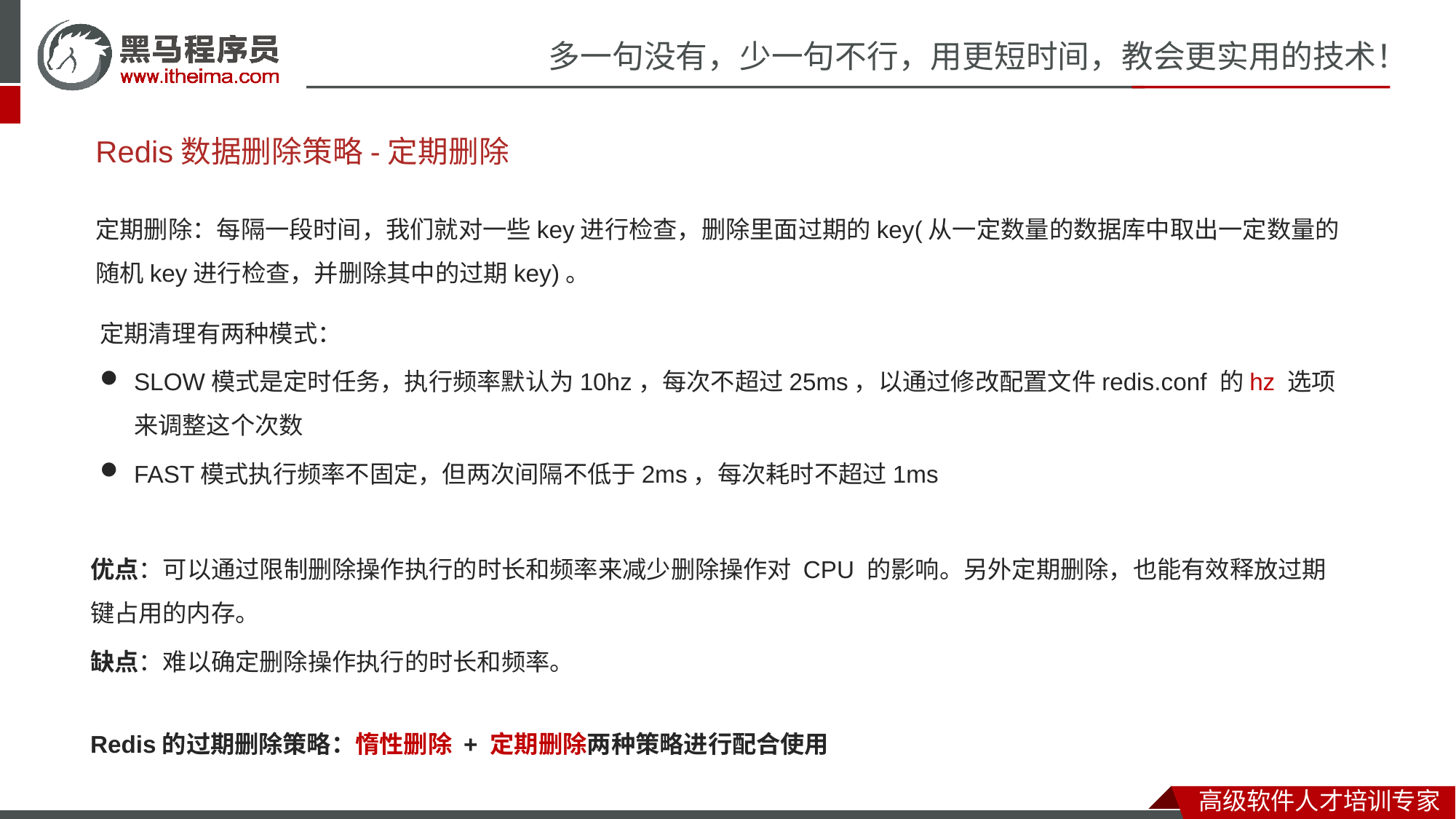

# Redis数据删除策略-定期删除
定期删除：每隔一段时间，我们就对一些key进行检查，删除里面过期的key(从一定数量的数据库中取出一定数量的随机key进行检查，并删除其中的过期key)。
定期清理有两种模式：
SLOW模式是定时任务，执行频率默认为10hz，每次不超过25ms，以通过修改配置文件redis.conf 的hz 选项来调整这个次数
FAST模式执行频率不固定，但两次间隔不低于2ms，每次耗时不超过1ms

优点：可以通过限制删除操作执行的时长和频率来减少删除操作对 CPU 的影响。另外定期删除，也能有效释放过期键占用的内存。
缺点：难以确定删除操作执行的时长和频率。

Redis的过期删除策略：惰性删除 + 定期删除两种策略进行配合使用